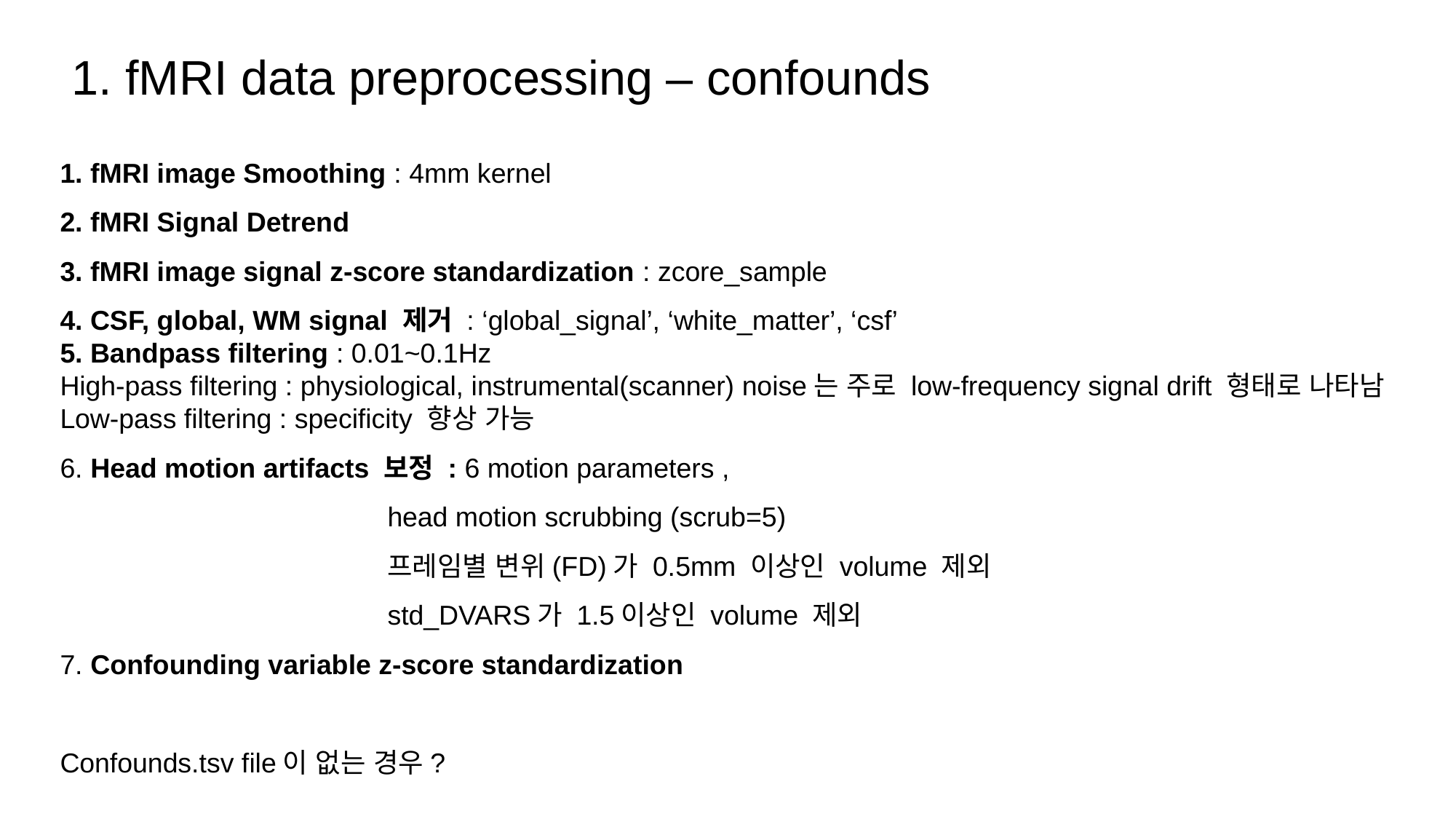

# 1. fMRI data preprocessing – confounds
1. fMRI image Smoothing : 4mm kernel
2. fMRI Signal Detrend
3. fMRI image signal z-score standardization : zcore_sample
4. CSF, global, WM signal 제거 : ‘global_signal’, ‘white_matter’, ‘csf’
5. Bandpass filtering : 0.01~0.1Hz
High-pass filtering : physiological, instrumental(scanner) noise는 주로 low-frequency signal drift 형태로 나타남
Low-pass filtering : specificity 향상 가능
6. Head motion artifacts 보정 : 6 motion parameters ,
			head motion scrubbing (scrub=5)
			프레임별 변위(FD)가 0.5mm 이상인 volume 제외
			std_DVARS가 1.5이상인 volume 제외
7. Confounding variable z-score standardization

Confounds.tsv file이 없는 경우?